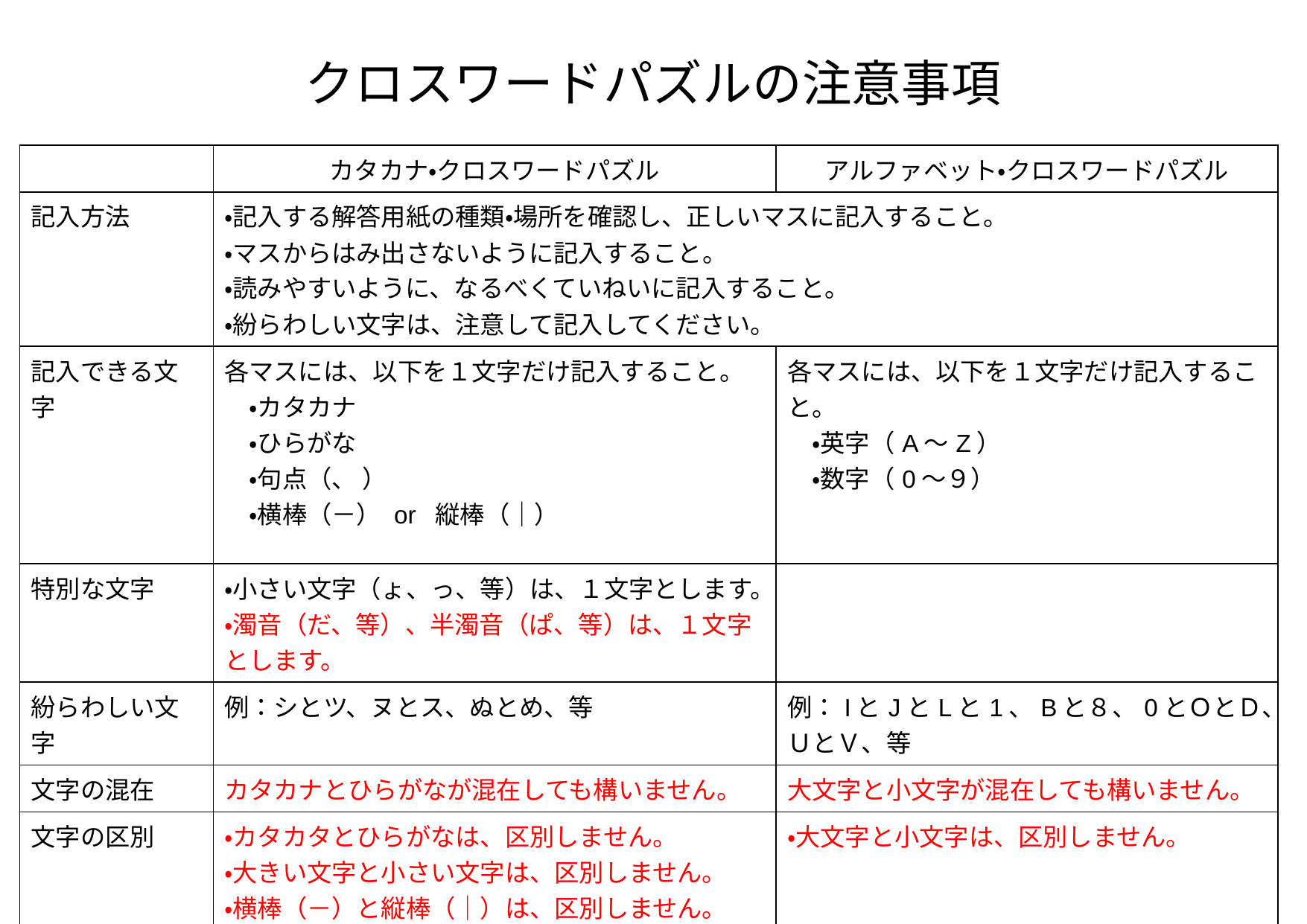

# クロスワードパズルの注意事項
|  | カタカナ・クロスワードパズル | アルファベット・クロスワードパズル |
| --- | --- | --- |
| 記入方法 | ・記入する解答用紙の種類・場所を確認し、正しいマスに記入すること。 ・マスからはみ出さないように記入すること。 ・読みやすいように、なるべくていねいに記入すること。 ・紛らわしい文字は、注意して記入してください。 |  |
| 記入できる文字 | 各マスには、以下を１文字だけ記入すること。 　・カタカナ 　・ひらがな 　・句点（、 ） 　・横棒（－） or 縦棒（｜） | 各マスには、以下を１文字だけ記入すること。 　・英字（A～Z） 　・数字（0～９） |
| 特別な文字 | ・小さい文字（ょ、っ、等）は、１文字とします。 ・濁音（だ、等）、半濁音（ぱ、等）は、１文字とします。 |  |
| 紛らわしい文字 | 例：シとツ、ヌとス、ぬとめ、等 | 例：IとJとLと1、Bと８、0とＯとＤ、ＵとＶ、等 |
| 文字の混在 | カタカナとひらがなが混在しても構いません。 | 大文字と小文字が混在しても構いません。 |
| 文字の区別 | ・カタカタとひらがなは、区別しません。 ・大きい文字と小さい文字は、区別しません。 ・横棒（－）と縦棒（｜）は、区別しません。 | ・大文字と小文字は、区別しません。 |
| その他 | 問題用紙に印刷された文字を記入する場合、 印刷された文字自体が区別しにくいことがあります（l、など）。 その場合には、印刷されている文字に最も近いと思う文字を記入してください。 |  |